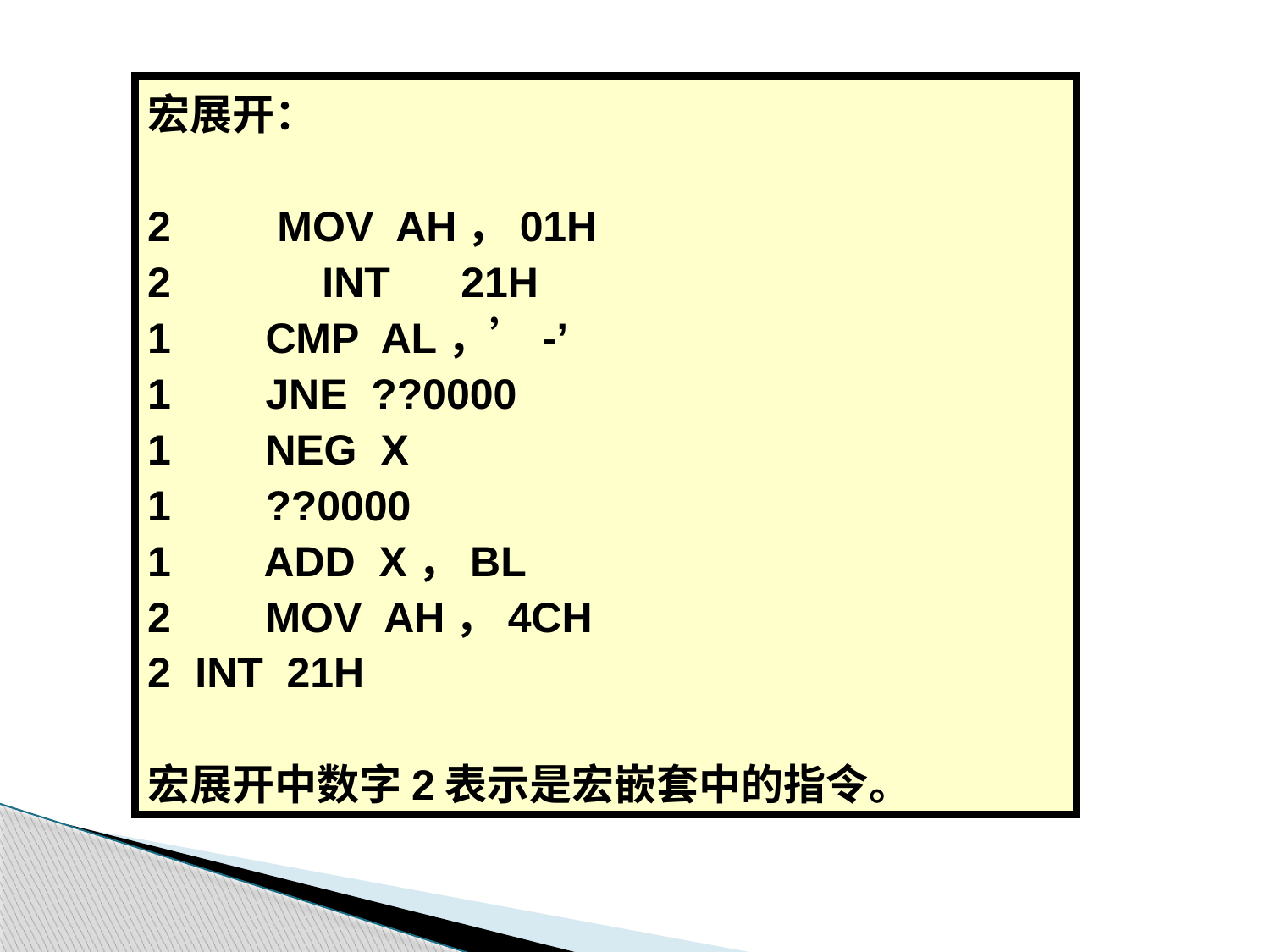

宏展开：

2         MOV  AH，01H
2		INT	 21H
1        CMP  AL，’-’
1        JNE  ??0000
1        NEG  X
1        ??0000
1        ADD  X，BL
2        MOV  AH，4CH
INT  21H

宏展开中数字2表示是宏嵌套中的指令。